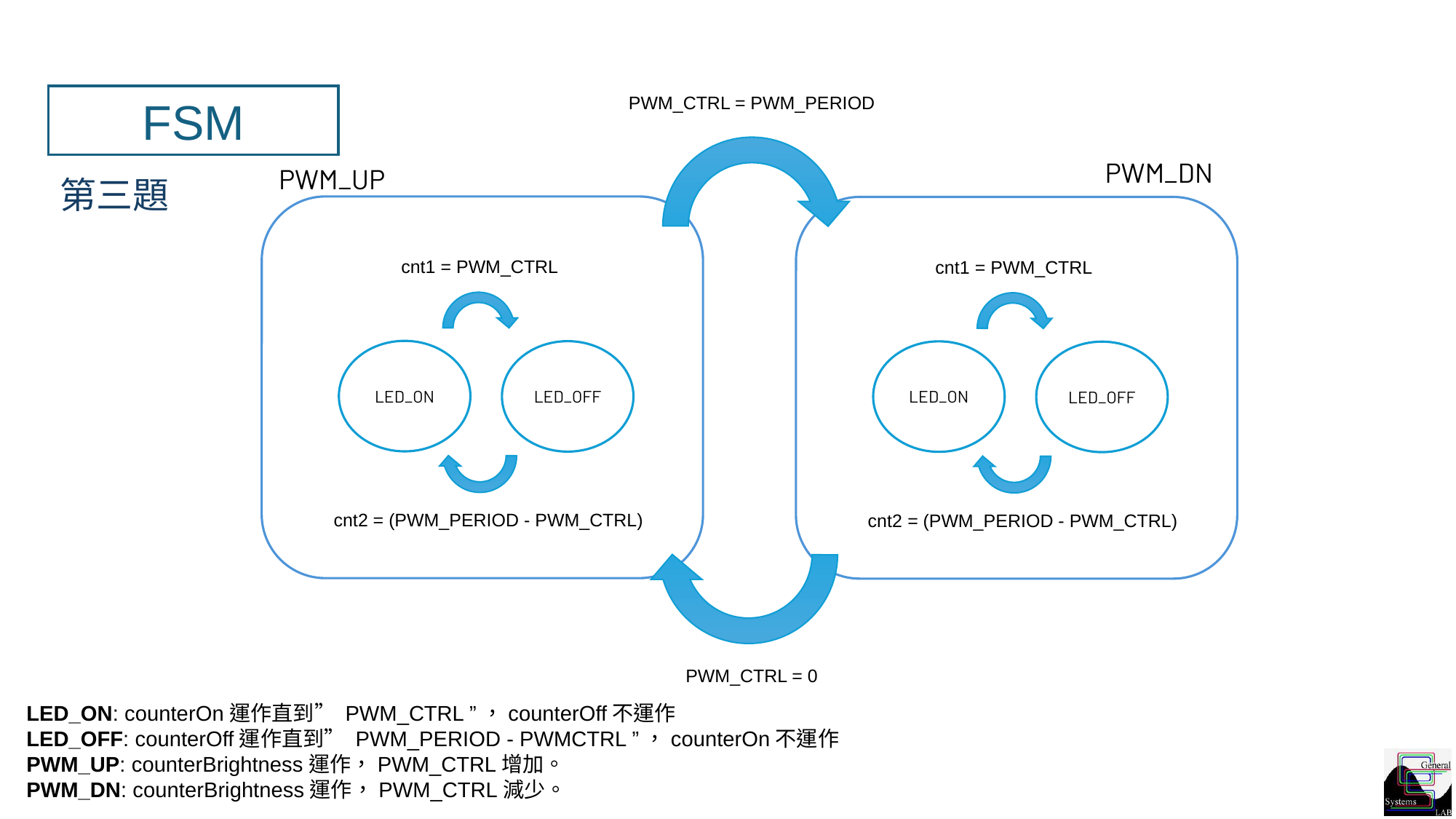

FSM
PWM_CTRL = PWM_PERIOD

PWM_DN
PWM_UP
第三題

cnt1 = PWM_CTRL
cnt1 = PWM_CTRL

LED_ON
LED_OFF
LED_ON
LED_OFF

cnt2 = (PWM_PERIOD - PWM_CTRL)
cnt2 = (PWM_PERIOD - PWM_CTRL)
PWM_CTRL = 0
LED_ON: counterOn運作直到” PWM_CTRL ”，counterOff不運作
LED_OFF: counterOff運作直到” PWM_PERIOD - PWMCTRL ”，counterOn不運作
PWM_UP: counterBrightness運作，PWM_CTRL增加。
PWM_DN: counterBrightness運作，PWM_CTRL減少。